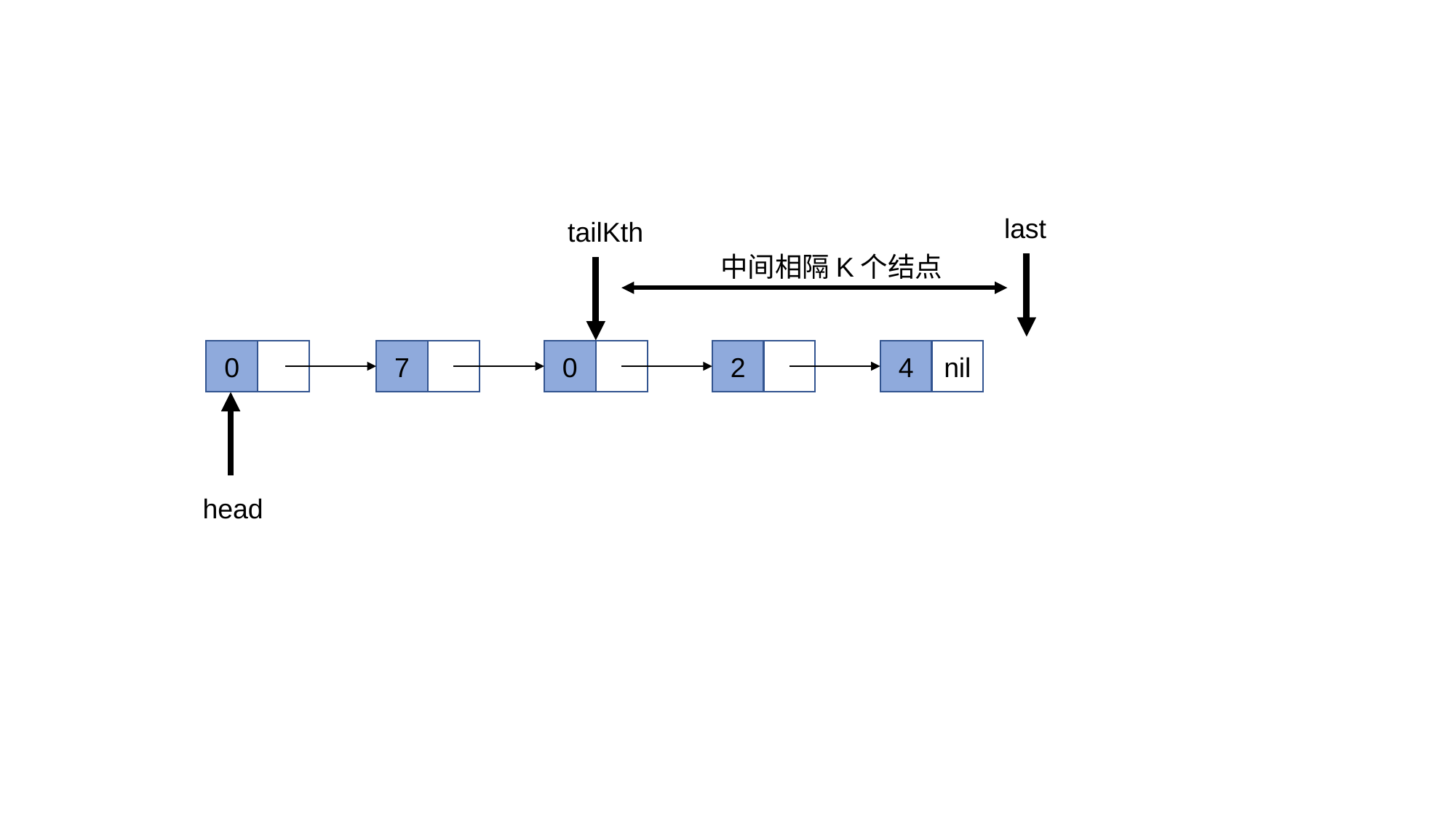

last
tailKth
中间相隔K个结点
0

7

0

2

4
nil
head